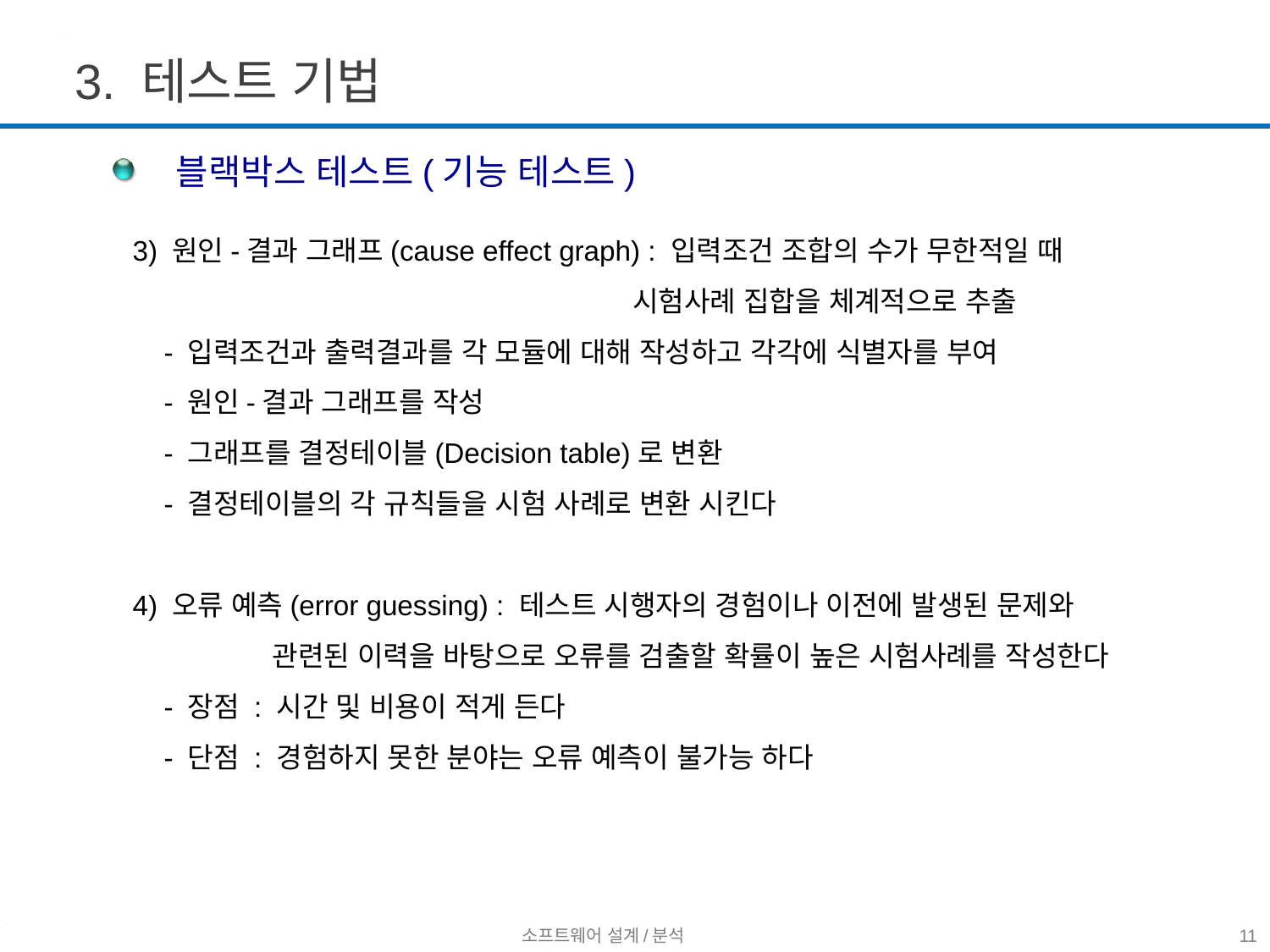

3. 테스트 기법
 블랙박스 테스트(기능 테스트)
3) 원인-결과 그래프(cause effect graph) : 입력조건 조합의 수가 무한적일 때
                                                               시험사례 집합을 체계적으로 추출
    - 입력조건과 출력결과를 각 모듈에 대해 작성하고 각각에 식별자를 부여
    - 원인-결과 그래프를 작성
    - 그래프를 결정테이블(Decision table)로 변환
    - 결정테이블의 각 규칙들을 시험 사례로 변환 시킨다

4) 오류 예측(error guessing) : 테스트 시행자의 경험이나 이전에 발생된 문제와
                 관련된 이력을 바탕으로 오류를 검출할 확률이 높은 시험사례를 작성한다
    - 장점 : 시간 및 비용이 적게 든다
    - 단점 : 경험하지 못한 분야는 오류 예측이 불가능 하다